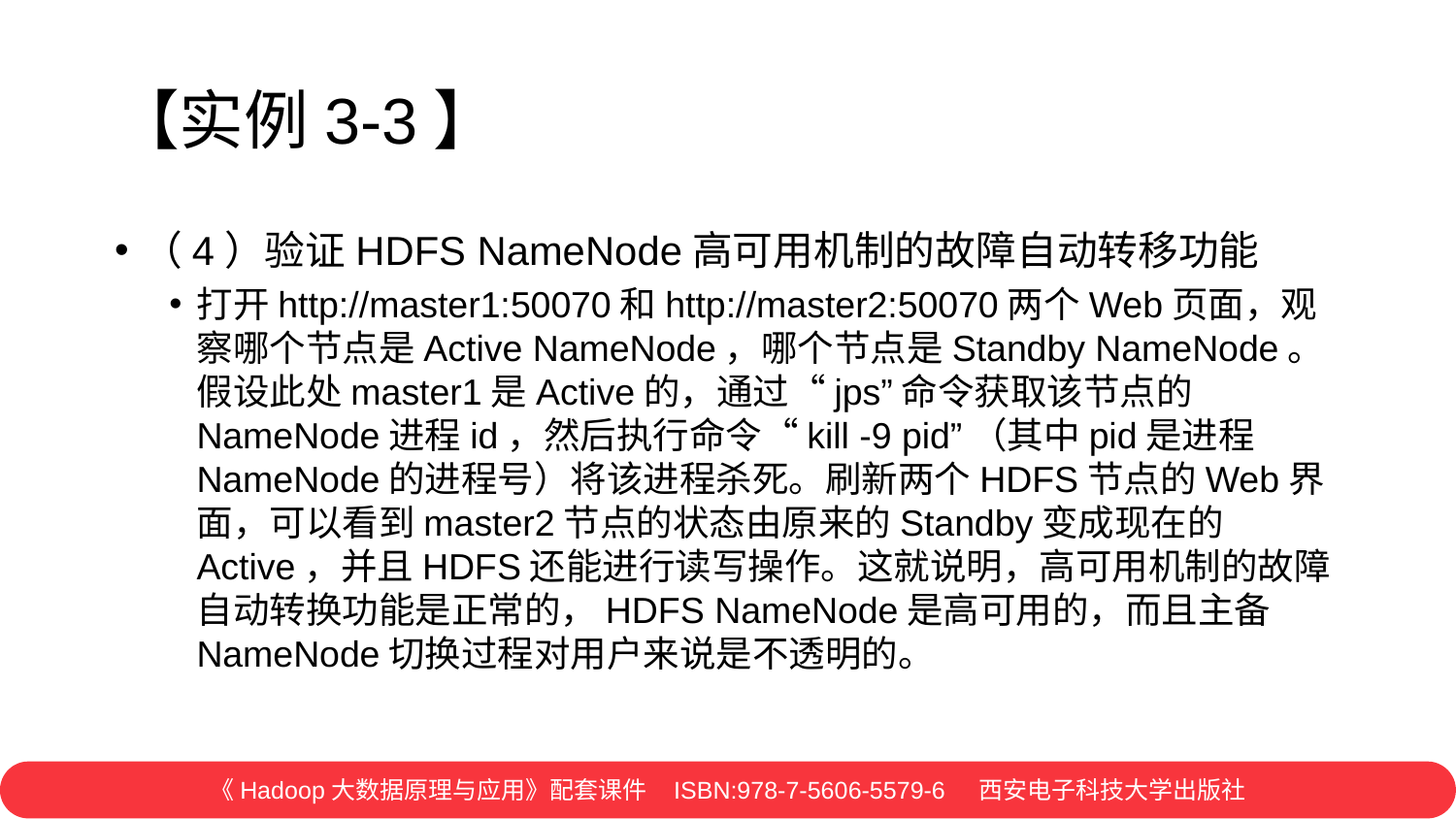

# 【实例3-3】
（4）验证HDFS NameNode高可用机制的故障自动转移功能
打开http://master1:50070和http://master2:50070两个Web页面，观察哪个节点是Active NameNode，哪个节点是Standby NameNode。假设此处master1是Active的，通过“jps”命令获取该节点的NameNode进程id，然后执行命令“kill -9 pid”（其中pid是进程NameNode的进程号）将该进程杀死。刷新两个HDFS节点的Web界面，可以看到master2节点的状态由原来的Standby变成现在的Active，并且HDFS还能进行读写操作。这就说明，高可用机制的故障自动转换功能是正常的，HDFS NameNode是高可用的，而且主备NameNode切换过程对用户来说是不透明的。